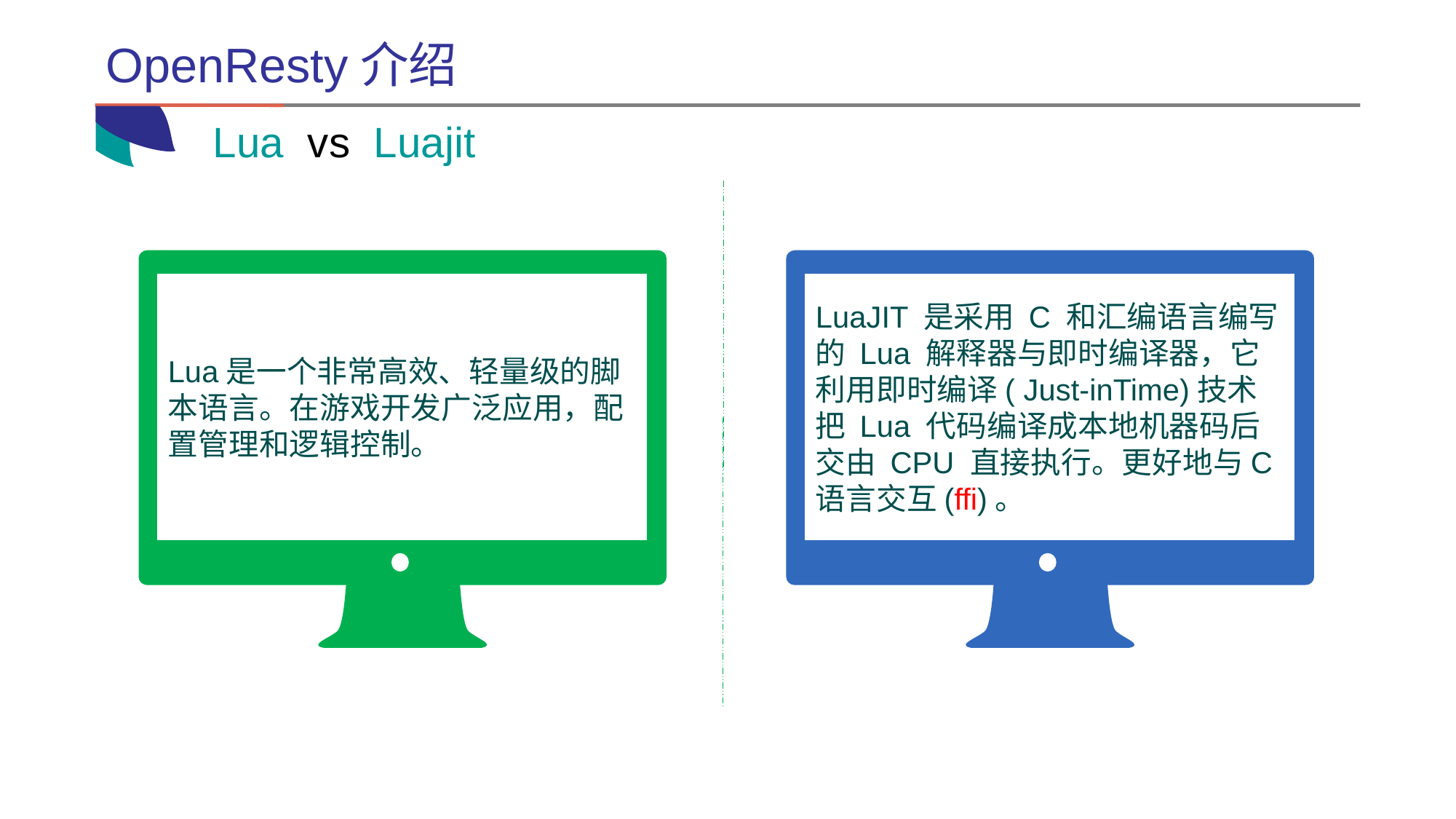

OpenResty介绍

Lua  vs  Luajit

Lua是一个非常高效、轻量级的脚本语言。在游戏开发广泛应用，配置管理和逻辑控制。

LuaJIT 是采用 C 和汇编语言编写的 Lua 解释器与即时编译器，它利用即时编译( Just-inTime)技术把 Lua 代码编译成本地机器码后交由 CPU 直接执行。更好地与C语言交互(ffi)。